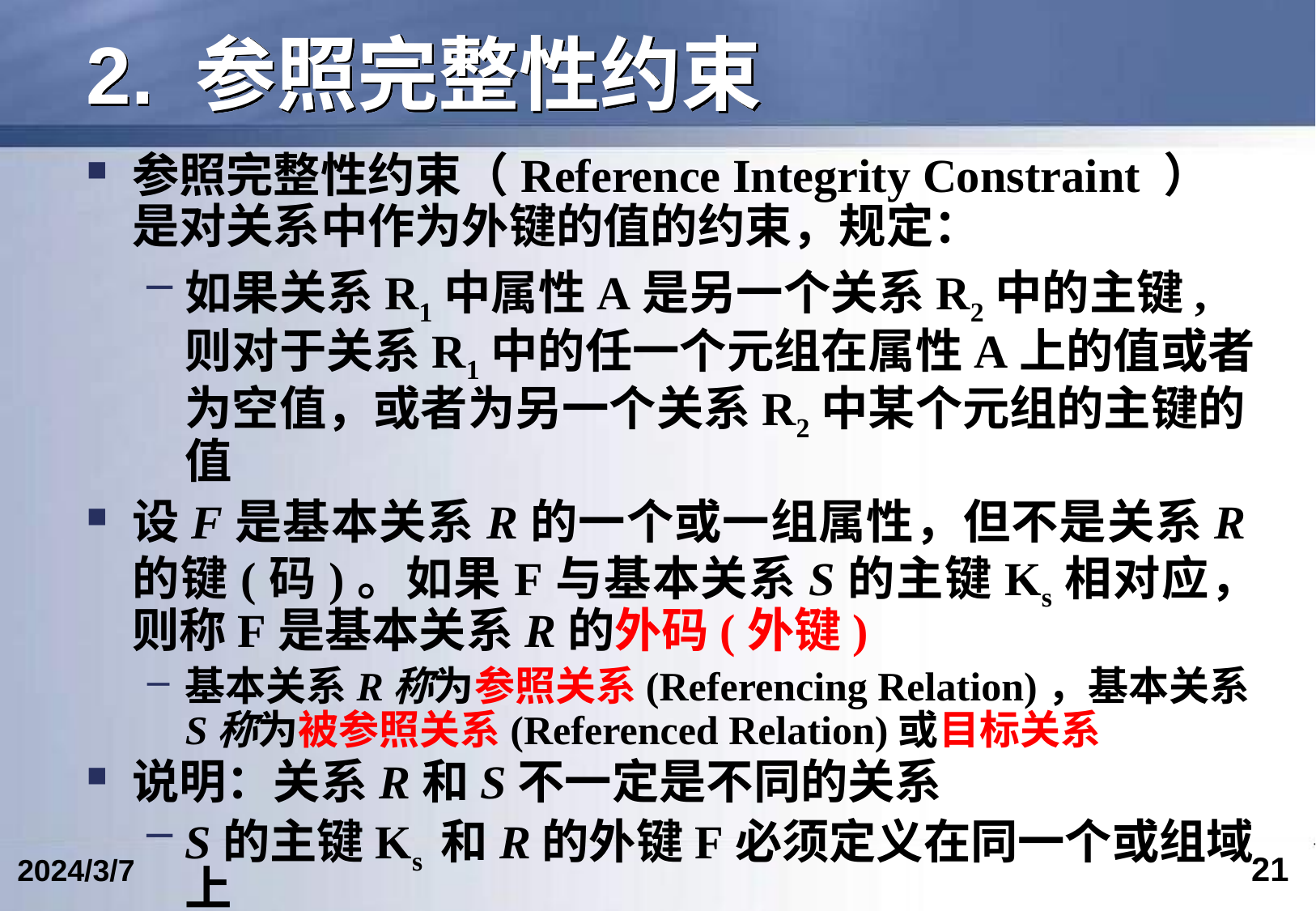

# 2. 参照完整性约束
参照完整性约束（Reference Integrity Constraint ）是对关系中作为外键的值的约束，规定：
如果关系R1中属性A是另一个关系R2中的主键,则对于关系R1中的任一个元组在属性A上的值或者为空值，或者为另一个关系R2中某个元组的主键的值
设F是基本关系R的一个或一组属性，但不是关系R的键(码)。如果F与基本关系S的主键Ks相对应，则称F是基本关系R的外码(外键)
基本关系R称为参照关系(Referencing Relation)，基本关系S称为被参照关系(Referenced Relation)或目标关系
说明：关系R和S不一定是不同的关系
S的主键Ks 和R的外键F必须定义在同一个或组域上
外键并不一定要与相应的主键同名。
21
2024/3/7